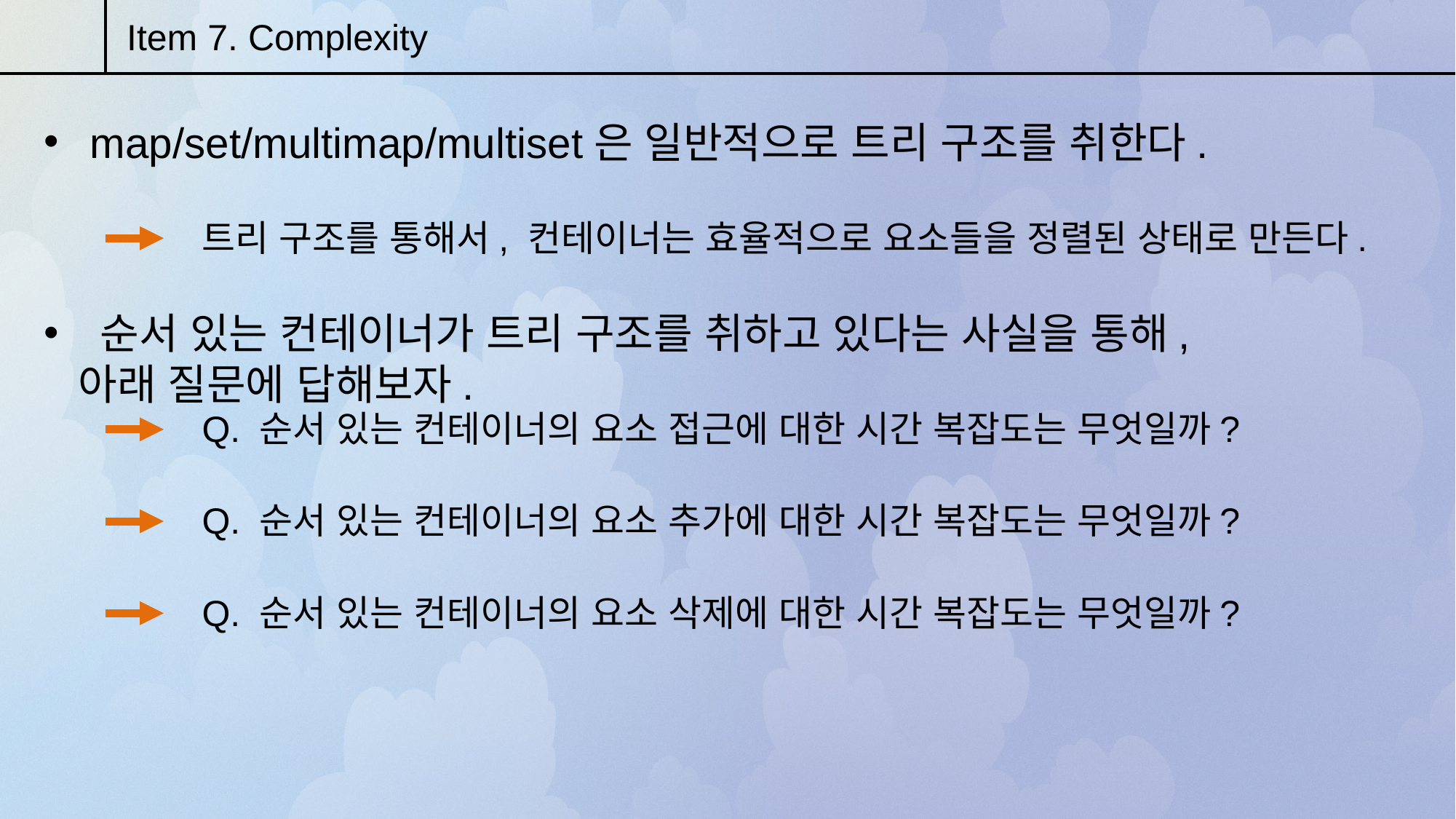

Item 7. Complexity
 map/set/multimap/multiset은 일반적으로 트리 구조를 취한다.
트리 구조를 통해서, 컨테이너는 효율적으로 요소들을 정렬된 상태로 만든다.
 순서 있는 컨테이너가 트리 구조를 취하고 있다는 사실을 통해, 아래 질문에 답해보자.
Q. 순서 있는 컨테이너의 요소 접근에 대한 시간 복잡도는 무엇일까?
Q. 순서 있는 컨테이너의 요소 추가에 대한 시간 복잡도는 무엇일까?
Q. 순서 있는 컨테이너의 요소 삭제에 대한 시간 복잡도는 무엇일까?